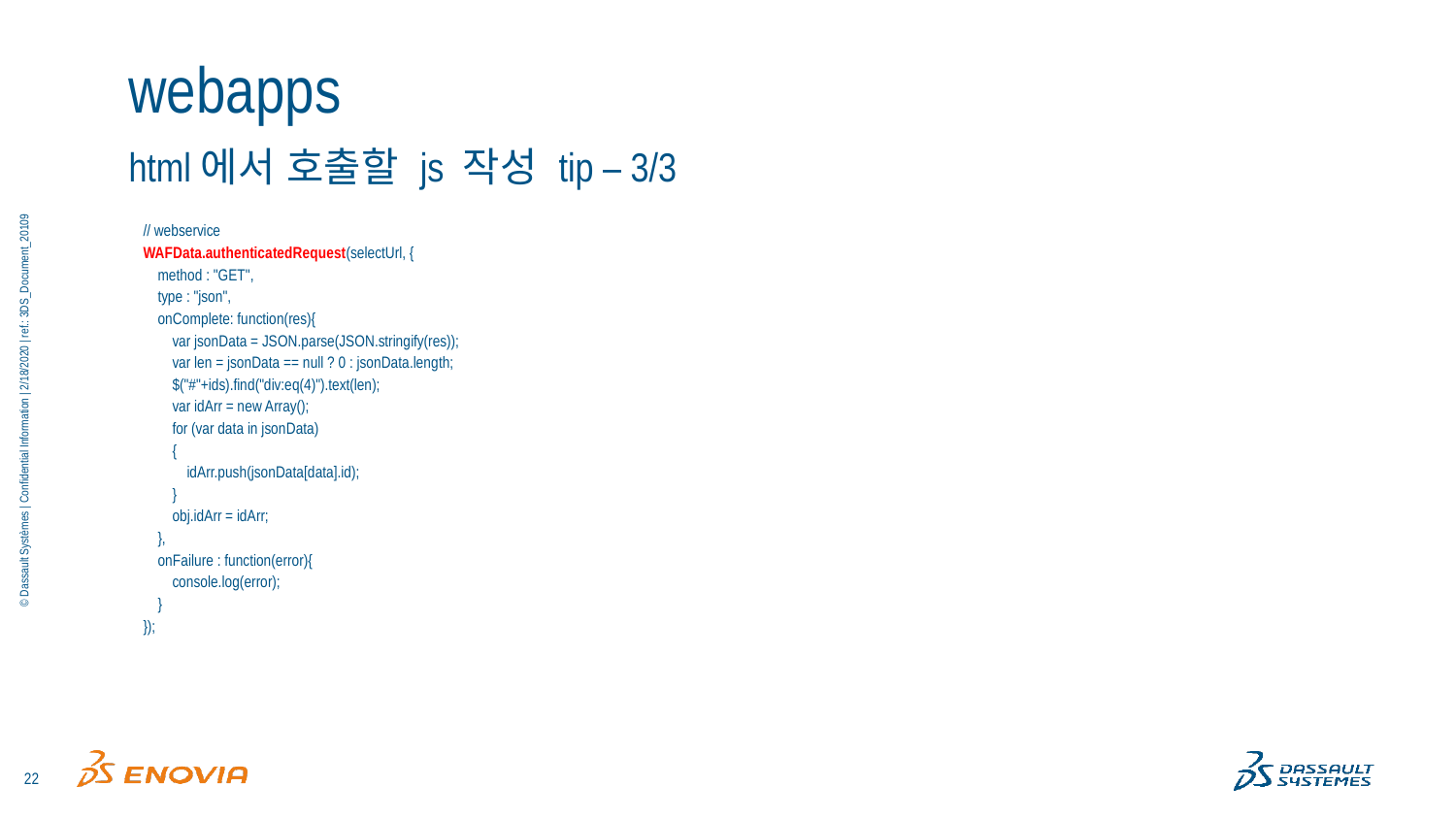

# webapps
html에서 호출할 js 작성 tip – 3/3

    // webservice
    WAFData.authenticatedRequest(selectUrl, {
        method : "GET",
        type : "json",
        onComplete: function(res){
            var jsonData = JSON.parse(JSON.stringify(res));
            var len = jsonData == null ? 0 : jsonData.length;
            $("#"+ids).find("div:eq(4)").text(len);
            var idArr = new Array();
            for (var data in jsonData)
            {
                idArr.push(jsonData[data].id);
            }
            obj.idArr = idArr;
        },
        onFailure : function(error){
            console.log(error);
        }
    });